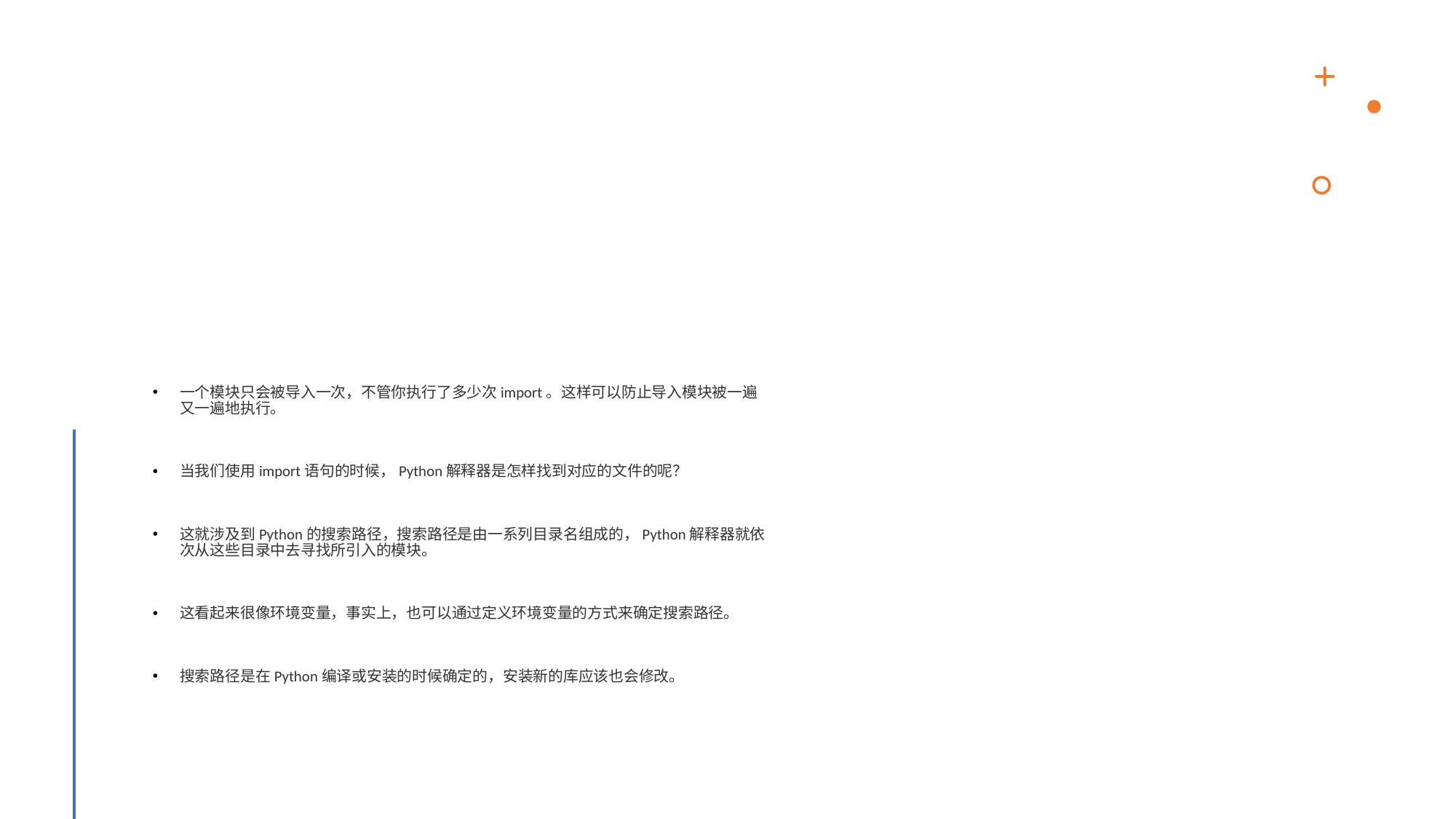

一个模块只会被导入一次，不管你执行了多少次import。这样可以防止导入模块被一遍又一遍地执行。

当我们使用import语句的时候，Python解释器是怎样找到对应的文件的呢？

这就涉及到Python的搜索路径，搜索路径是由一系列目录名组成的，Python解释器就依次从这些目录中去寻找所引入的模块。

这看起来很像环境变量，事实上，也可以通过定义环境变量的方式来确定搜索路径。

搜索路径是在Python编译或安装的时候确定的，安装新的库应该也会修改。